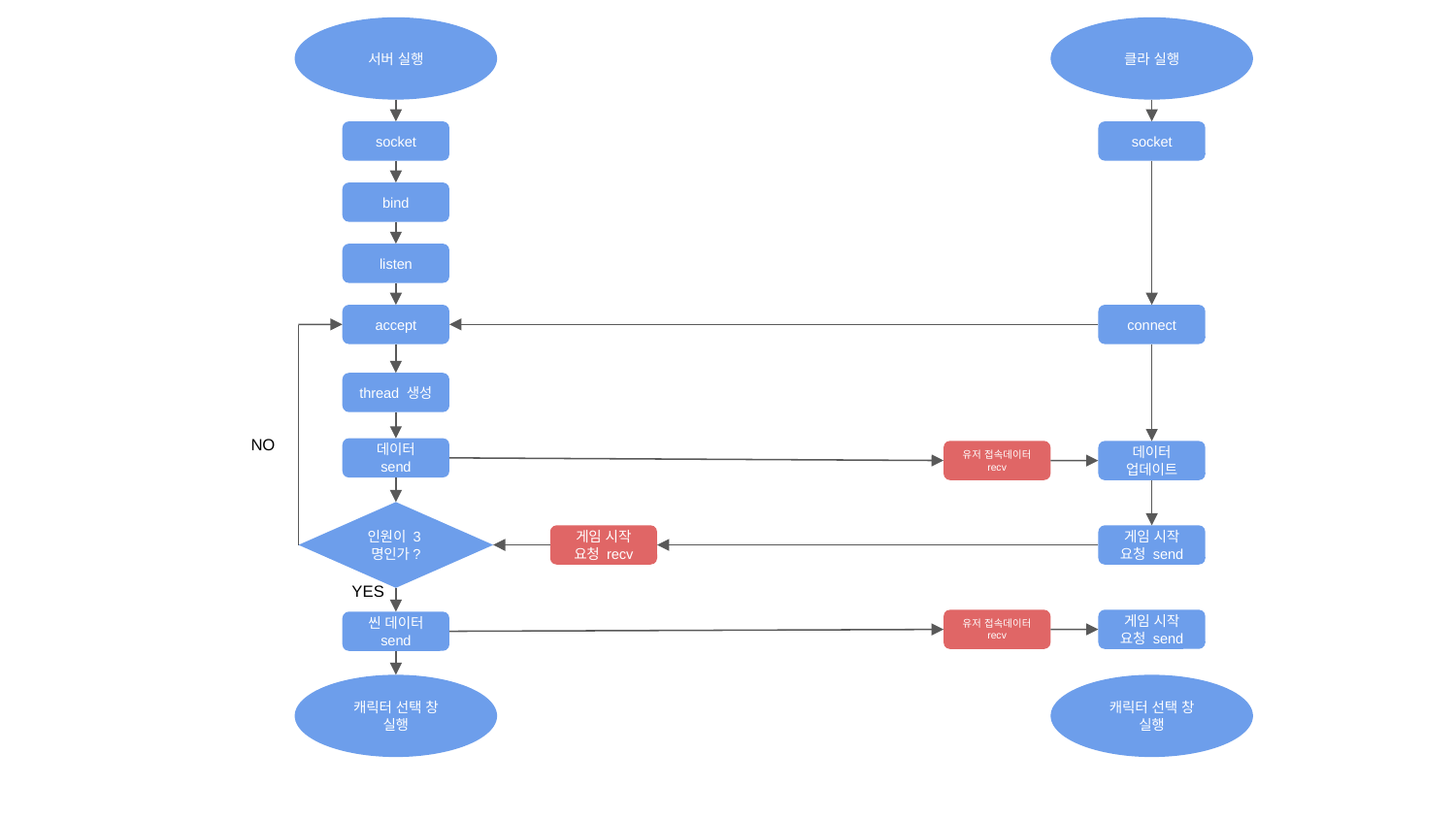

서버 실행
클라 실행
socket
socket
bind
listen
accept
connect
thread 생성
NO
데이터 send
유저 접속데이터 recv
데이터 업데이트
인원이 3명인가?
게임 시작 요청 recv
게임 시작 요청 send
YES
게임 시작 요청 send
유저 접속데이터 recv
씬 데이터 send
캐릭터 선택 창 실행
캐릭터 선택 창 실행